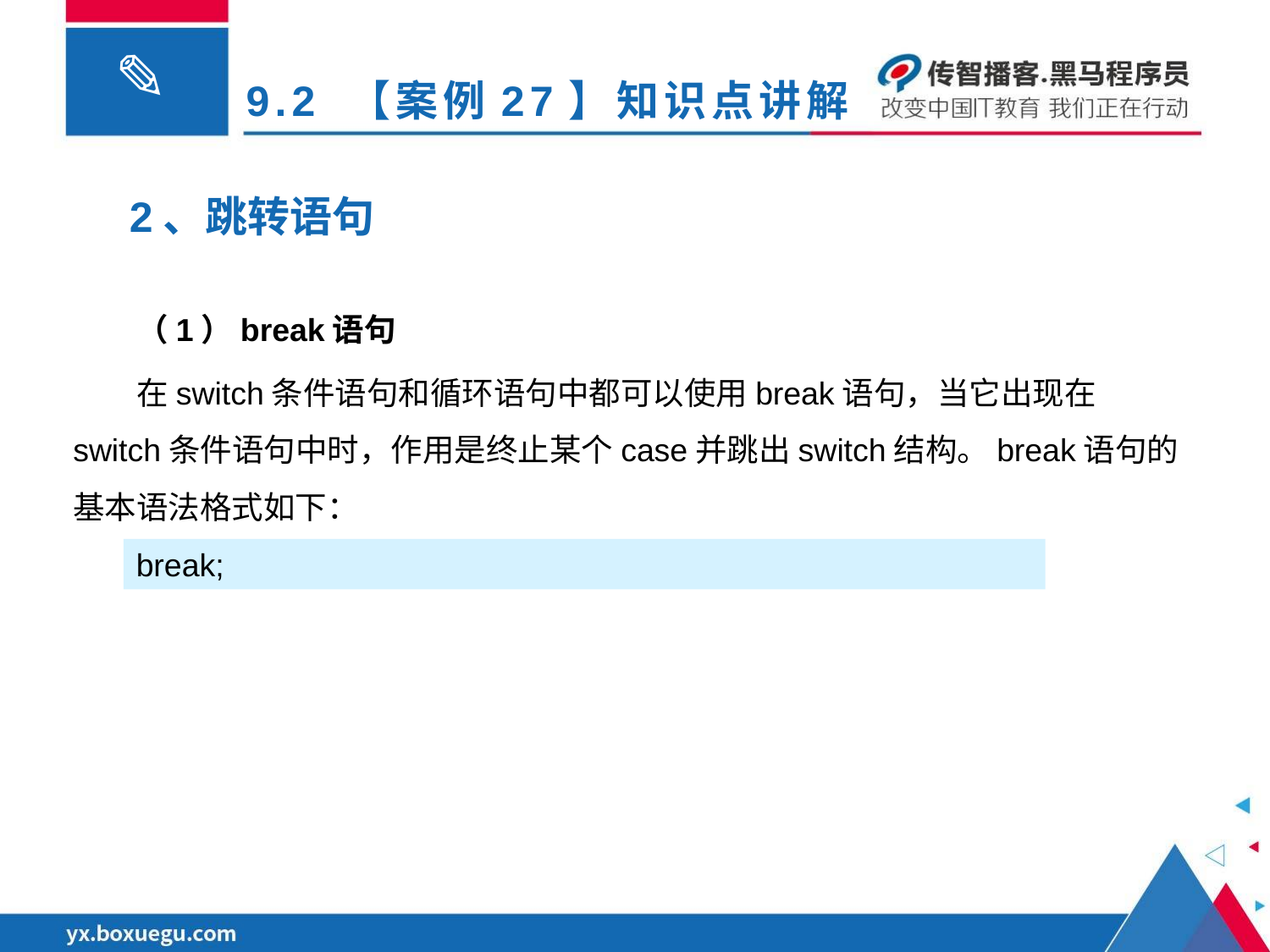

# 9.2 【案例27】知识点讲解
2、跳转语句
（1）break语句
在switch条件语句和循环语句中都可以使用break语句，当它出现在switch条件语句中时，作用是终止某个case并跳出switch结构。break语句的基本语法格式如下：
break;